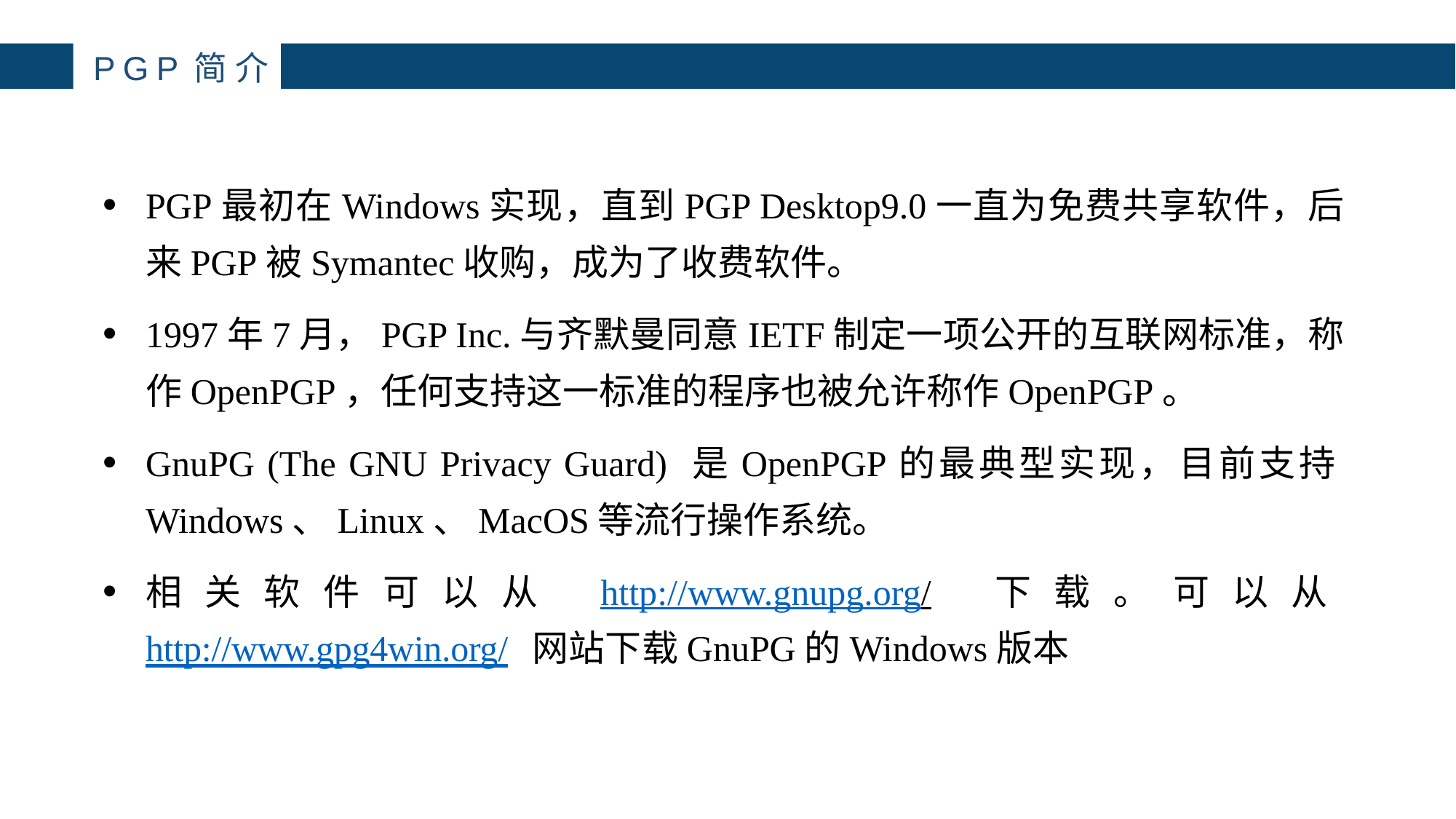

# PGP简介
PGP最初在Windows实现，直到PGP Desktop9.0一直为免费共享软件，后来PGP被Symantec收购，成为了收费软件。
1997年7月，PGP Inc.与齐默曼同意IETF制定一项公开的互联网标准，称作OpenPGP，任何支持这一标准的程序也被允许称作OpenPGP。
GnuPG (The GNU Privacy Guard) 是OpenPGP的最典型实现，目前支持Windows、Linux、MacOS等流行操作系统。
相关软件可以从 http://www.gnupg.org/ 下载。可以从 http://www.gpg4win.org/ 网站下载GnuPG的Windows版本